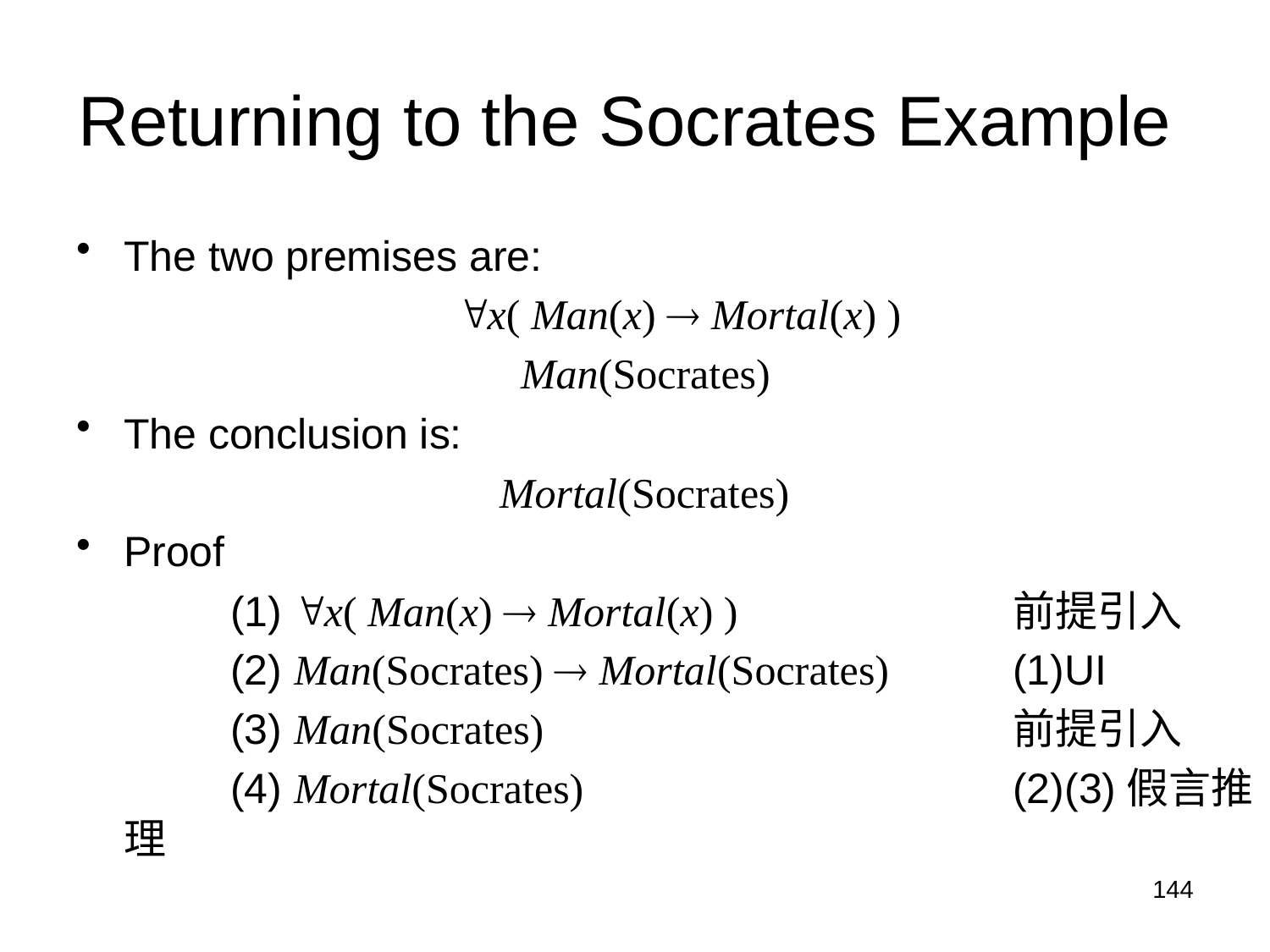

# Returning to the Socrates Example
The two premises are:
			∀x( Man(x) → Mortal(x) )
			      Man(Socrates)
The conclusion is:
			    Mortal(Socrates)
Proof
             (1) ∀x( Man(x) → Mortal(x) )   		前提引入
             (2) Man(Socrates) → Mortal(Socrates) 	(1)UI
	         (3) Man(Socrates)                                  	前提引入
             (4) Mortal(Socrates)          			(2)(3)假言推理

144